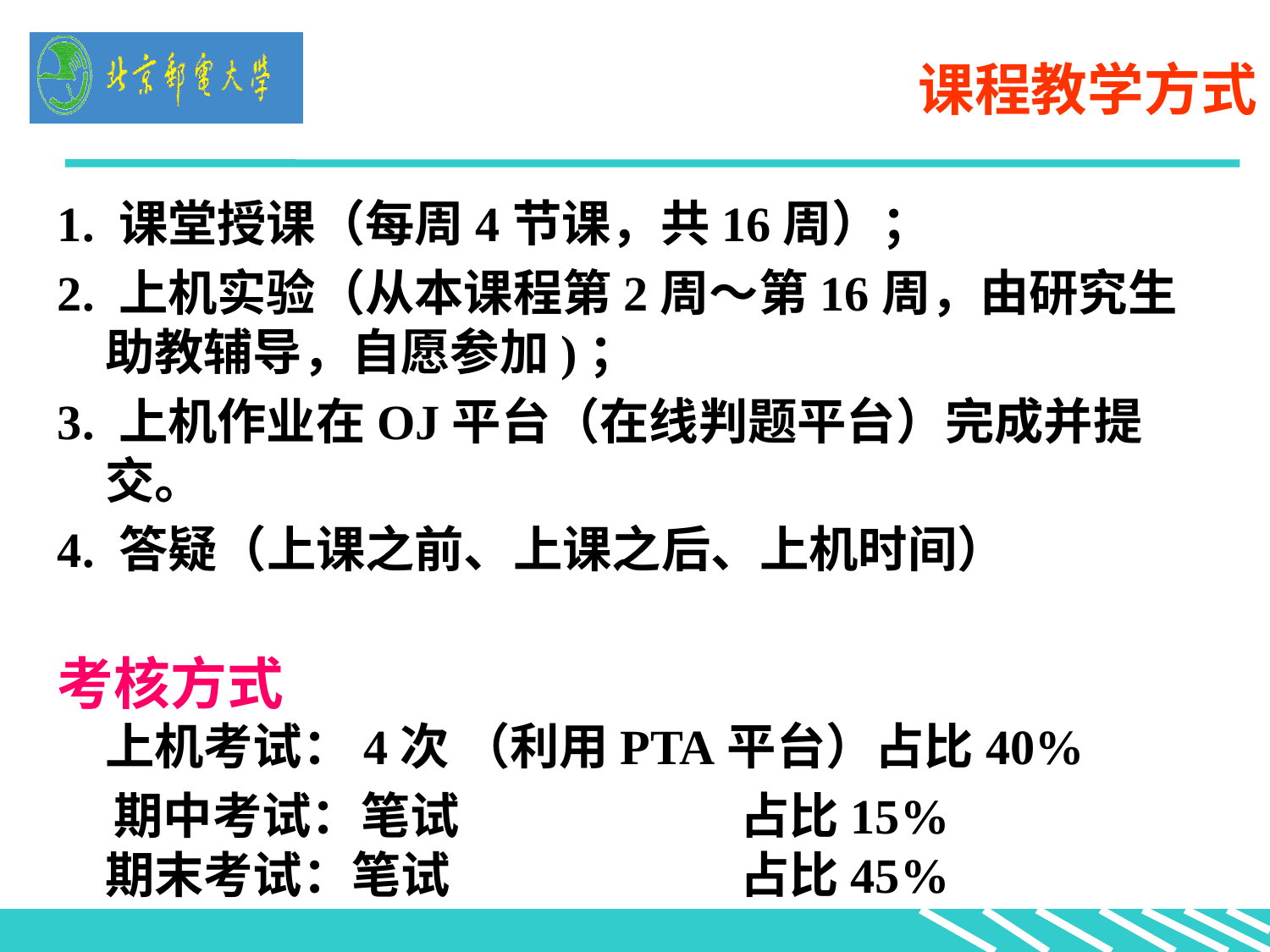

课程教学方式
1. 课堂授课（每周4节课，共16周）；
2. 上机实验（从本课程第2周～第16周，由研究生助教辅导，自愿参加)；
3. 上机作业在OJ平台（在线判题平台）完成并提交。
4. 答疑（上课之前、上课之后、上机时间）
考核方式
上机考试：4次 （利用PTA平台）占比40%
    期中考试：笔试			占比15%
期末考试：笔试			占比45%